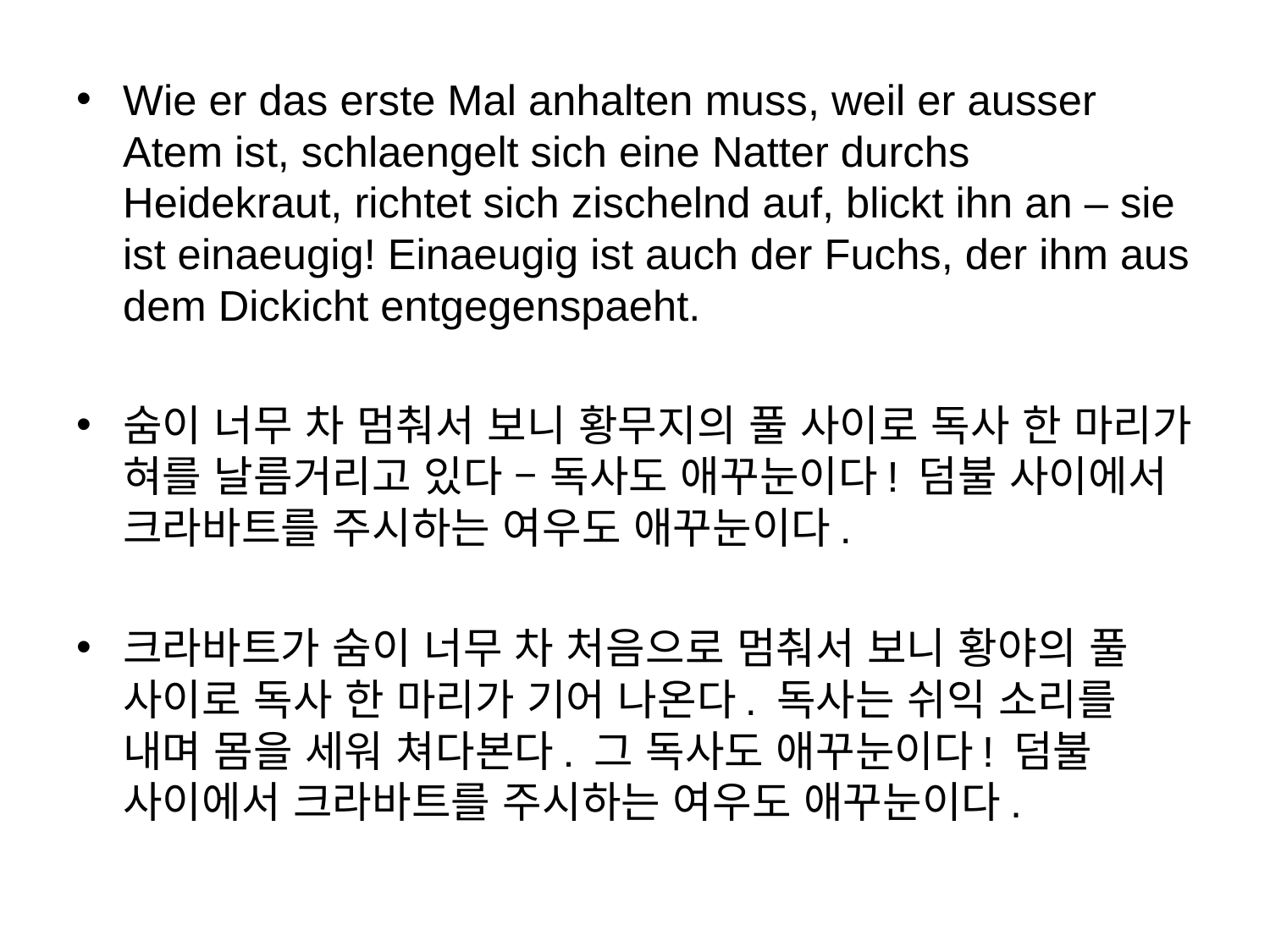

Wie er das erste Mal anhalten muss, weil er ausser Atem ist, schlaengelt sich eine Natter durchs Heidekraut, richtet sich zischelnd auf, blickt ihn an – sie ist einaeugig! Einaeugig ist auch der Fuchs, der ihm aus dem Dickicht entgegenspaeht.

숨이 너무 차 멈춰서 보니 황무지의 풀 사이로 독사 한 마리가 혀를 날름거리고 있다 – 독사도 애꾸눈이다! 덤불 사이에서 크라바트를 주시하는 여우도 애꾸눈이다.

크라바트가 숨이 너무 차 처음으로 멈춰서 보니 황야의 풀 사이로 독사 한 마리가 기어 나온다. 독사는 쉬익 소리를 내며 몸을 세워 쳐다본다. 그 독사도 애꾸눈이다! 덤불 사이에서 크라바트를 주시하는 여우도 애꾸눈이다.